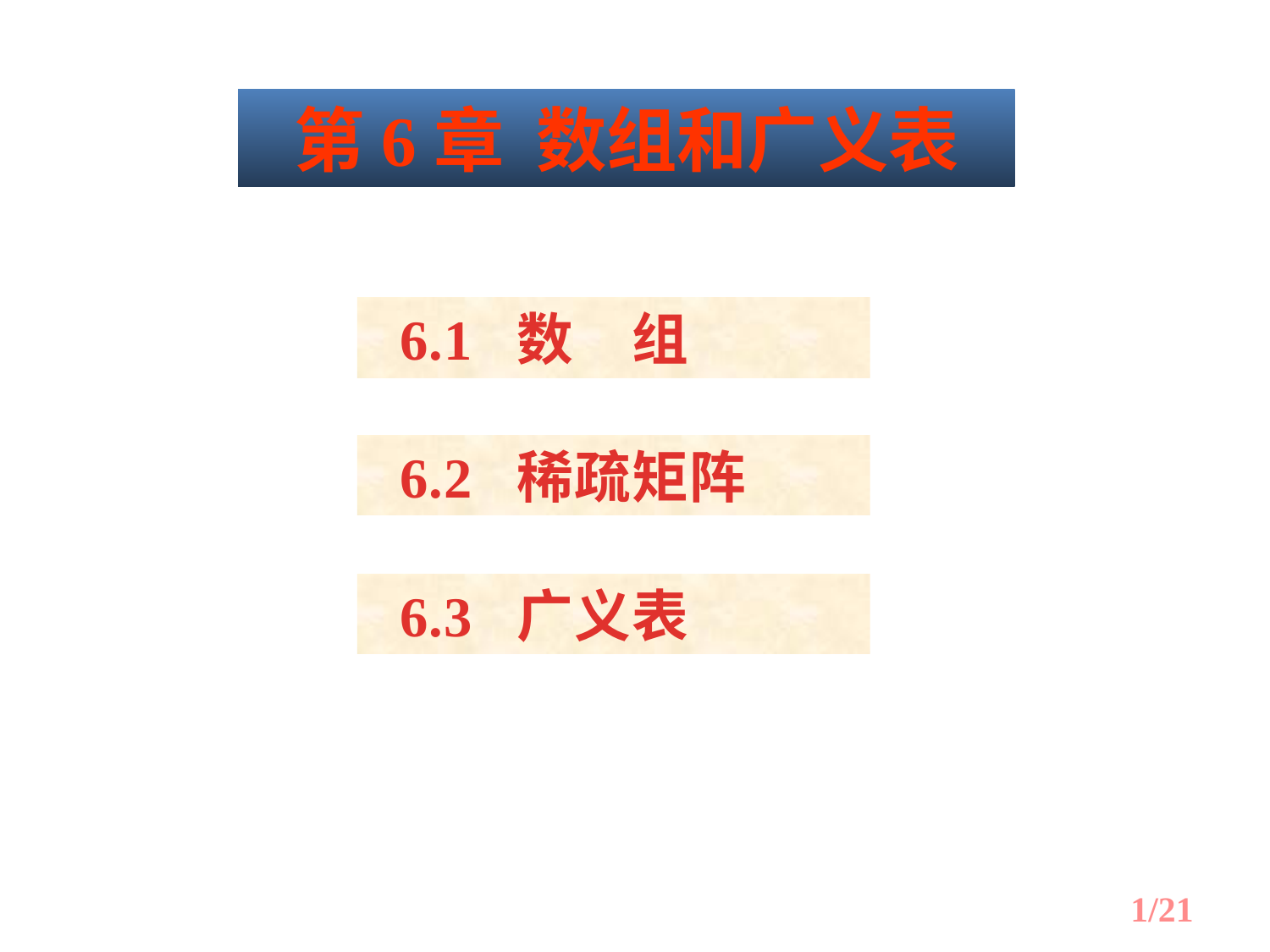

第6章  数组和广义表
  6.1  数　组
  6.2  稀疏矩阵
  6.3  广义表
1